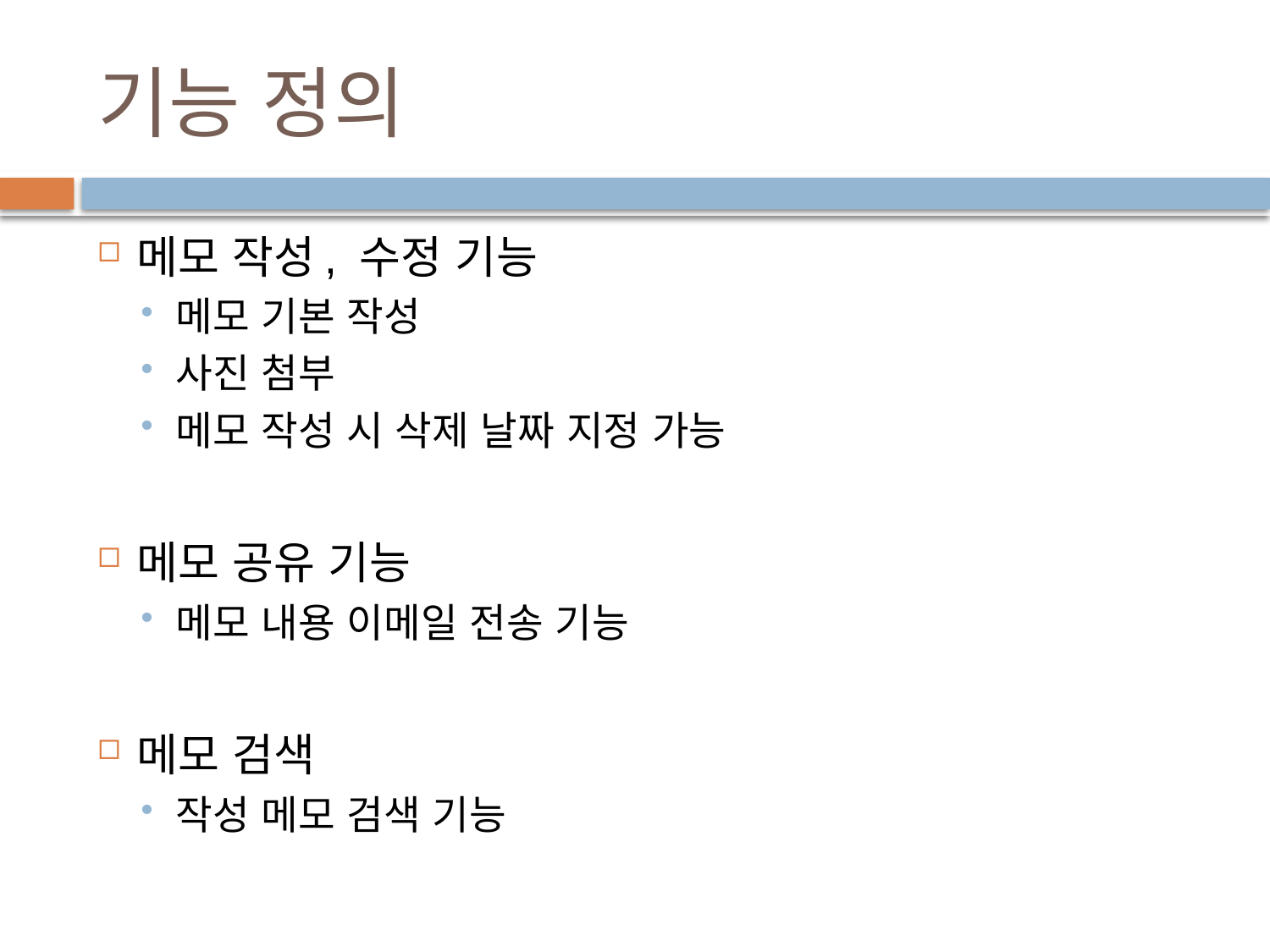

# 기능 정의
메모 작성, 수정 기능
메모 기본 작성
사진 첨부
메모 작성 시 삭제 날짜 지정 가능

메모 공유 기능
메모 내용 이메일 전송 기능

메모 검색
작성 메모 검색 기능